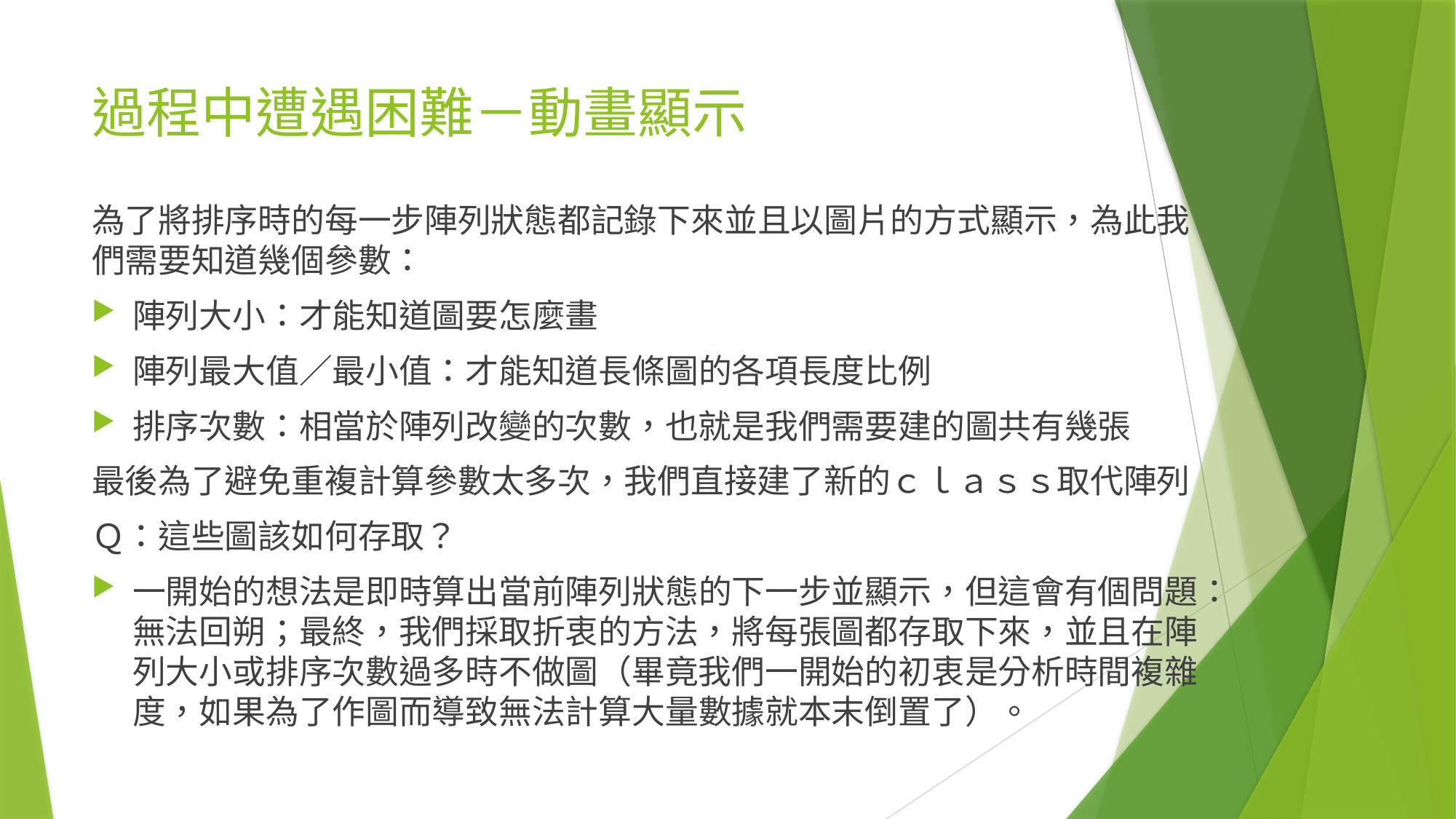

# 過程中遭遇困難－動畫顯示
為了將排序時的每一步陣列狀態都記錄下來並且以圖片的方式顯示，為此我們需要知道幾個參數：
陣列大小：才能知道圖要怎麼畫
陣列最大值／最小值：才能知道長條圖的各項長度比例
排序次數：相當於陣列改變的次數，也就是我們需要建的圖共有幾張
最後為了避免重複計算參數太多次，我們直接建了新的ｃｌａｓｓ取代陣列
Ｑ：這些圖該如何存取？
一開始的想法是即時算出當前陣列狀態的下一步並顯示，但這會有個問題：無法回朔；最終，我們採取折衷的方法，將每張圖都存取下來，並且在陣列大小或排序次數過多時不做圖（畢竟我們一開始的初衷是分析時間複雜度，如果為了作圖而導致無法計算大量數據就本末倒置了）。